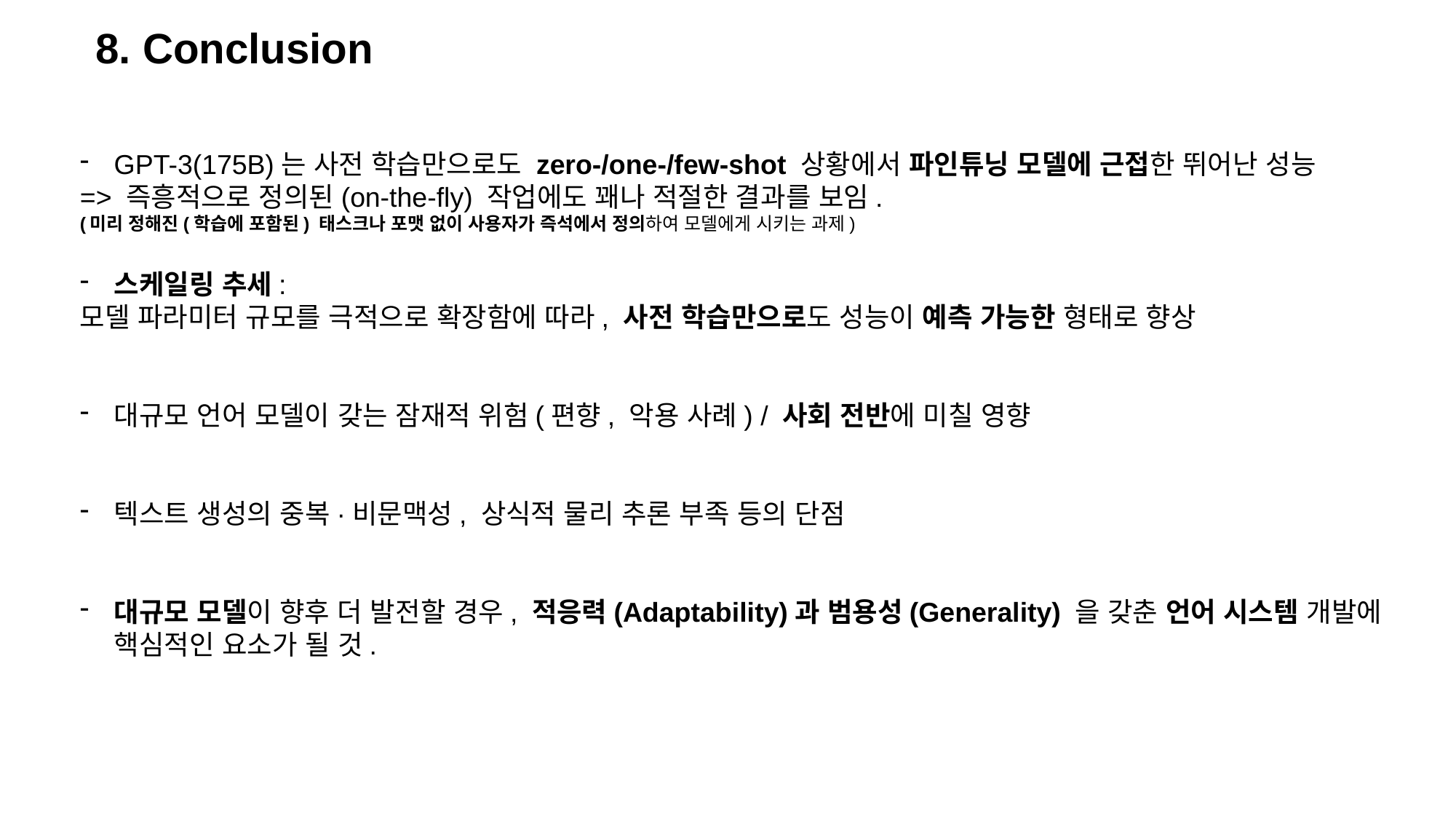

8. Conclusion
GPT-3(175B)는 사전 학습만으로도 zero-/one-/few-shot 상황에서 파인튜닝 모델에 근접한 뛰어난 성능
=> 즉흥적으로 정의된(on-the-fly) 작업에도 꽤나 적절한 결과를 보임.
(미리 정해진(학습에 포함된) 태스크나 포맷 없이 사용자가 즉석에서 정의하여 모델에게 시키는 과제)

스케일링 추세:
모델 파라미터 규모를 극적으로 확장함에 따라, 사전 학습만으로도 성능이 예측 가능한 형태로 향상

대규모 언어 모델이 갖는 잠재적 위험(편향, 악용 사례) / 사회 전반에 미칠 영향

텍스트 생성의 중복·비문맥성, 상식적 물리 추론 부족 등의 단점

대규모 모델이 향후 더 발전할 경우, 적응력(Adaptability)과 범용성(Generality) 을 갖춘 언어 시스템 개발에 핵심적인 요소가 될 것.